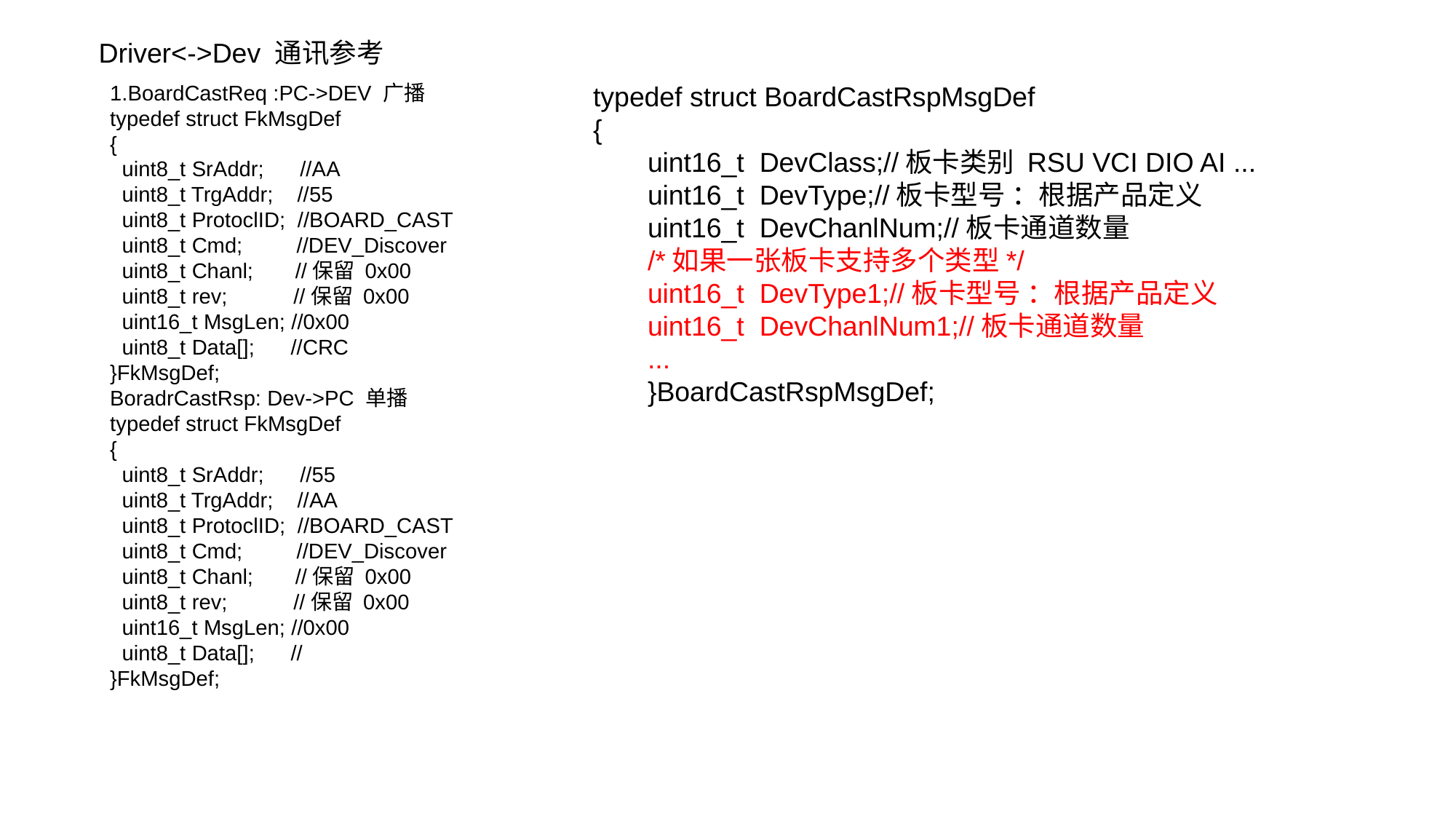

Driver<->Dev 通讯参考
1.BoardCastReq :PC->DEV 广播
typedef struct FkMsgDef
{
  uint8_t SrAddr;      //AA
  uint8_t TrgAddr;    //55
  uint8_t ProtoclID;  //BOARD_CAST
  uint8_t Cmd;         //DEV_Discover
  uint8_t Chanl;       //保留 0x00
  uint8_t rev;           //保留 0x00
  uint16_t MsgLen; //0x00
  uint8_t Data[];      //CRC
}FkMsgDef;
BoradrCastRsp: Dev->PC 单播
typedef struct FkMsgDef
{
  uint8_t SrAddr;      //55
  uint8_t TrgAddr;    //AA
  uint8_t ProtoclID;  //BOARD_CAST
  uint8_t Cmd;         //DEV_Discover
  uint8_t Chanl;       //保留 0x00
  uint8_t rev;           //保留 0x00
  uint16_t MsgLen; //0x00
  uint8_t Data[];      //
}FkMsgDef;

typedef struct BoardCastRspMsgDef
{
uint16_t  DevClass;//板卡类别 RSU VCI DIO AI ...
uint16_t  DevType;//板卡型号 ：根据产品定义
uint16_t  DevChanlNum;//板卡通道数量
/*如果一张板卡支持多个类型*/
uint16_t  DevType1;//板卡型号 ：根据产品定义
uint16_t  DevChanlNum1;//板卡通道数量
...
}BoardCastRspMsgDef;